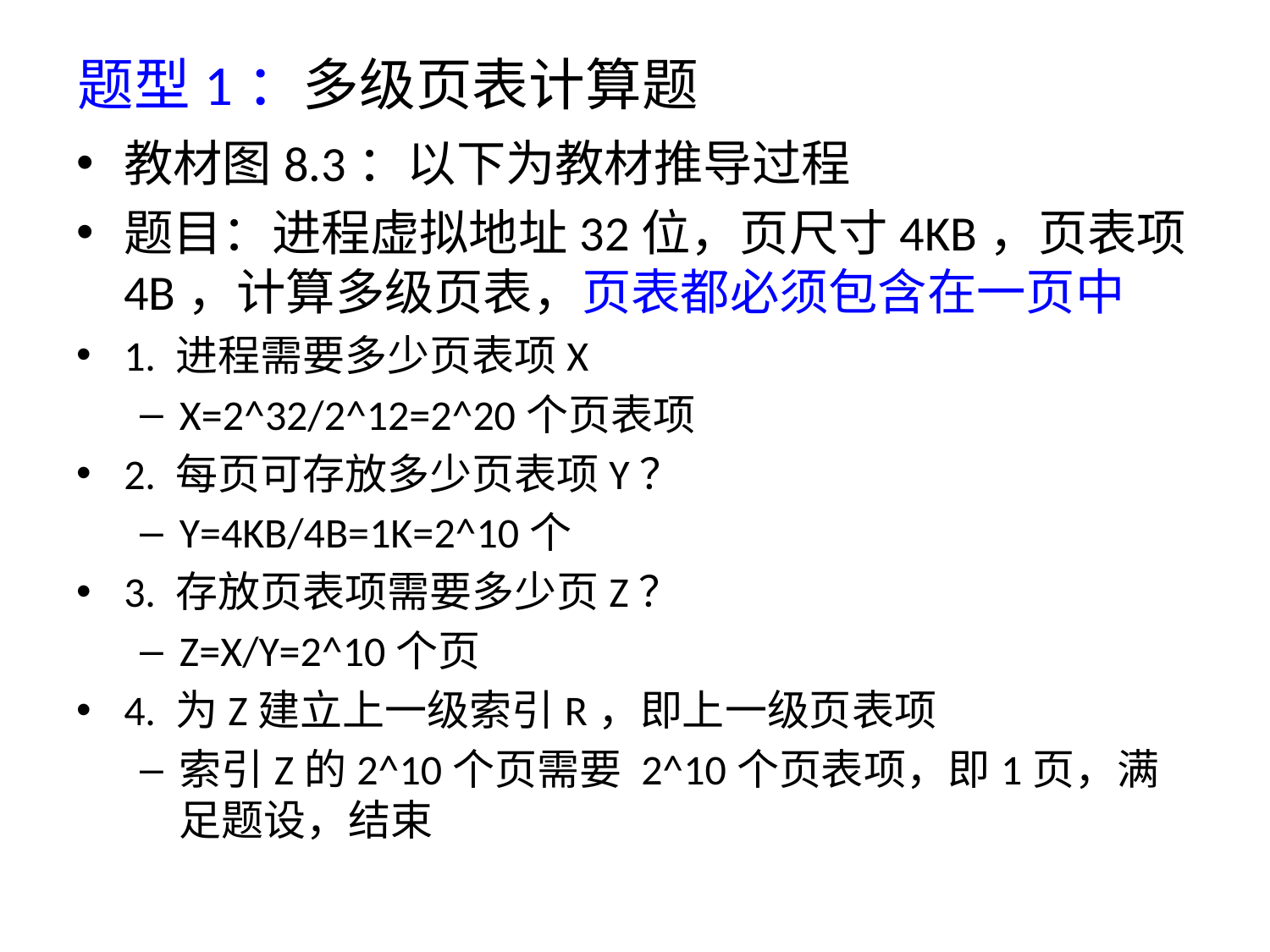

# 题型1：多级页表计算题
教材图8.3：以下为教材推导过程
题目：进程虚拟地址32位，页尺寸4KB，页表项4B，计算多级页表，页表都必须包含在一页中
1. 进程需要多少页表项X
X=2^32/2^12=2^20个页表项
2. 每页可存放多少页表项Y？
Y=4KB/4B=1K=2^10个
3. 存放页表项需要多少页Z？
Z=X/Y=2^10个页
4. 为Z建立上一级索引R，即上一级页表项
索引Z的2^10个页需要 2^10个页表项，即1页，满足题设，结束